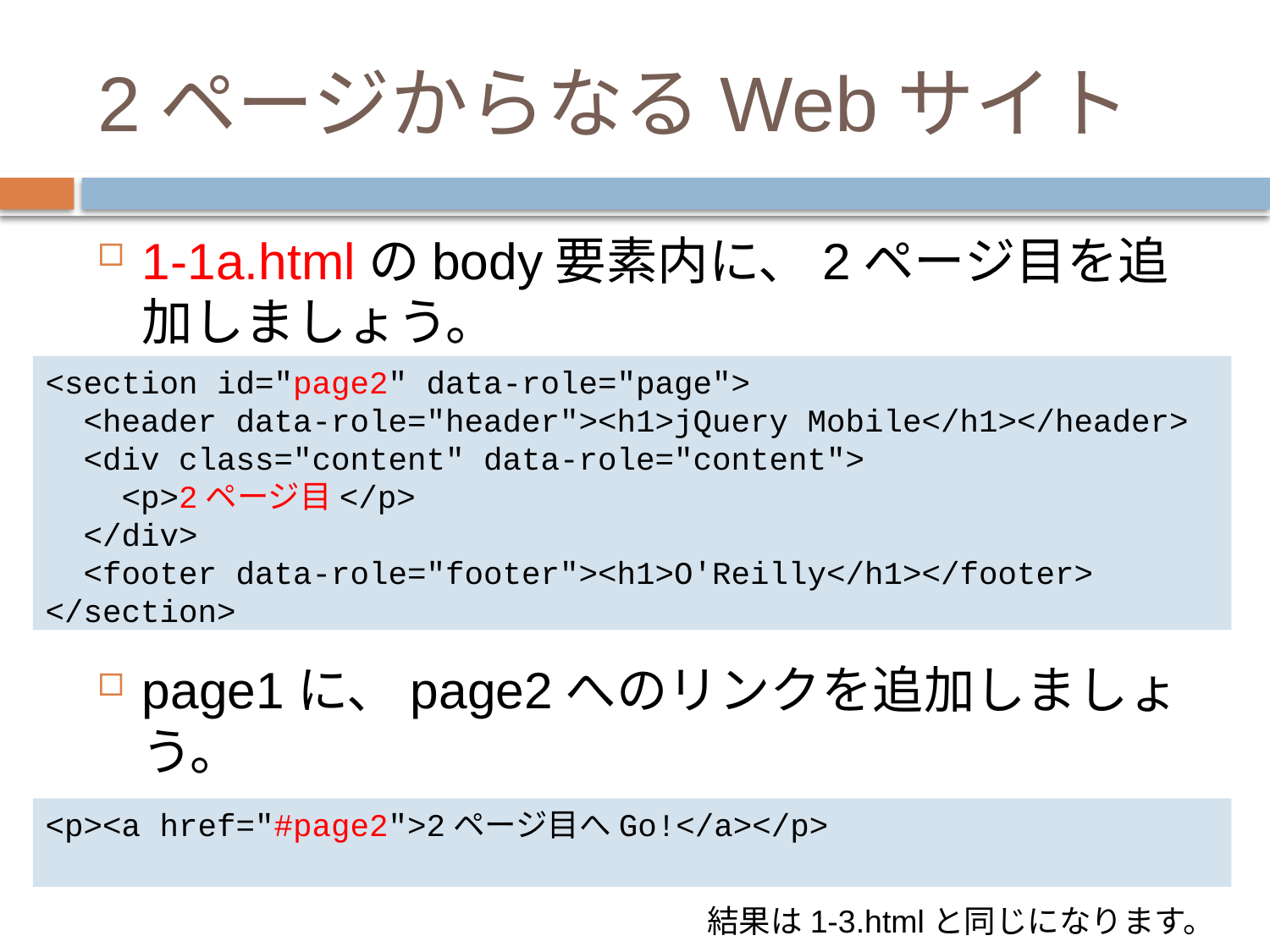

# 2ページからなるWebサイト
1-1a.htmlのbody要素内に、2ページ目を追加しましょう。

page1に、page2へのリンクを追加しましょう。
<section id="page2" data-role="page">
  <header data-role="header"><h1>jQuery Mobile</h1></header>
  <div class="content" data-role="content">
    <p>2ページ目</p>
  </div>
  <footer data-role="footer"><h1>O'Reilly</h1></footer>
</section>
<p><a href="#page2">2ページ目へGo!</a></p>
結果は1-3.htmlと同じになります。